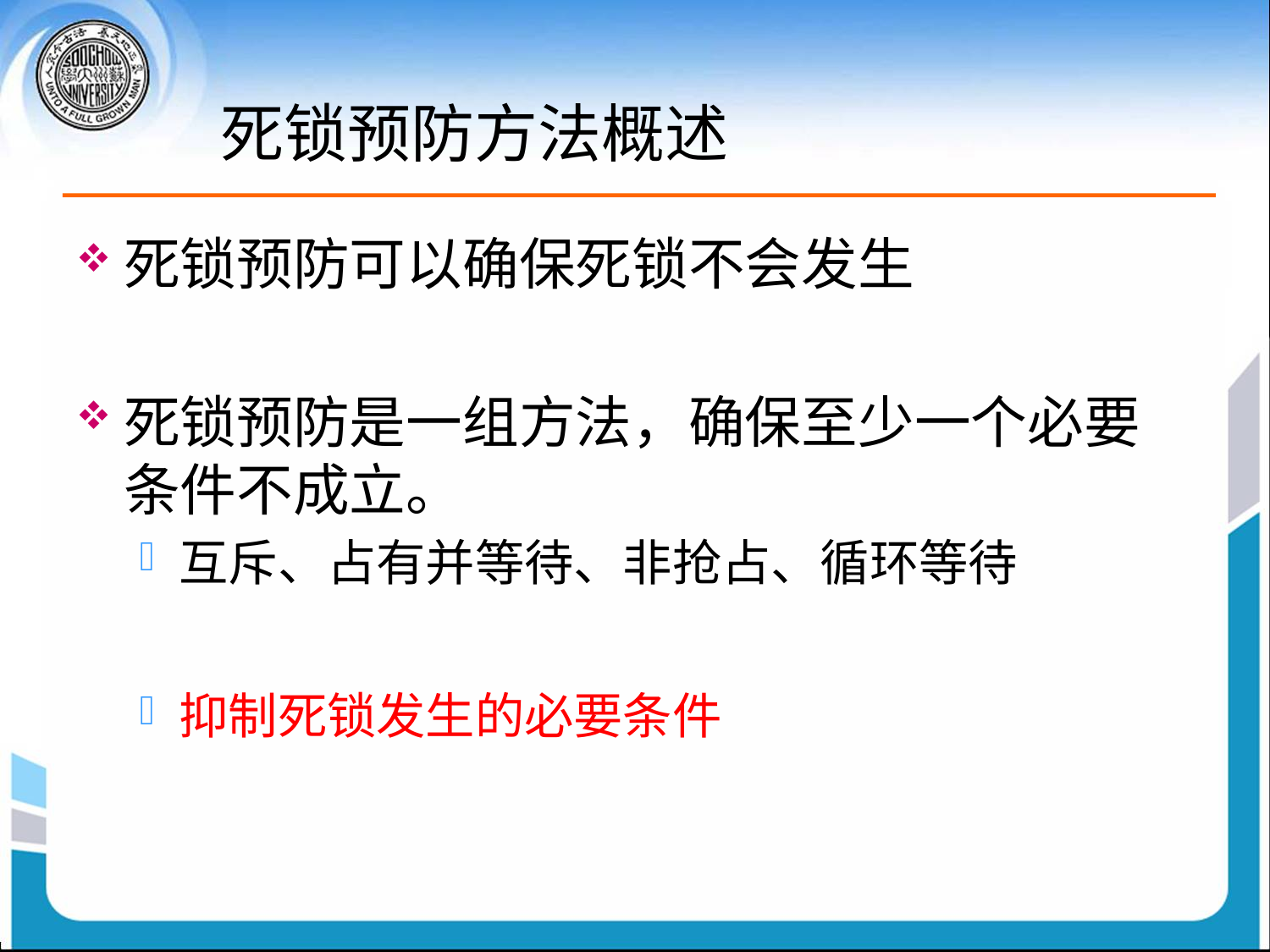

# 死锁预防方法概述
死锁预防可以确保死锁不会发生

死锁预防是一组方法，确保至少一个必要条件不成立。
互斥、占有并等待、非抢占、循环等待

抑制死锁发生的必要条件